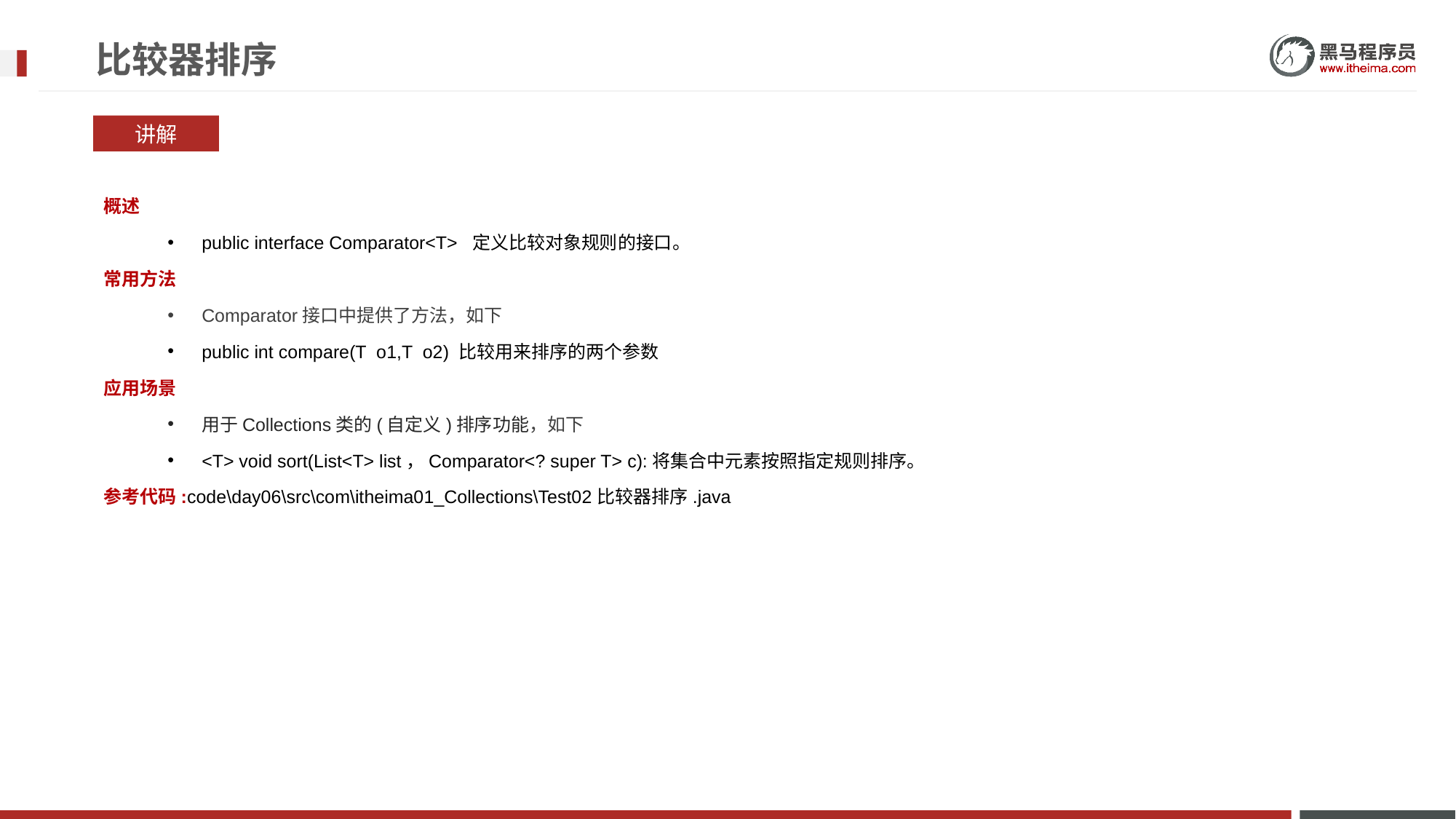

# 比较器排序
讲解
概述
public interface Comparator<T>  定义比较对象规则的接口。
常用方法
Comparator接口中提供了方法，如下
public int compare(T  o1,T  o2) 比较用来排序的两个参数
应用场景
用于Collections类的(自定义)排序功能，如下
<T> void sort(List<T> list，Comparator<? super T> c):将集合中元素按照指定规则排序。
参考代码:code\day06\src\com\itheima01_Collections\Test02比较器排序.java